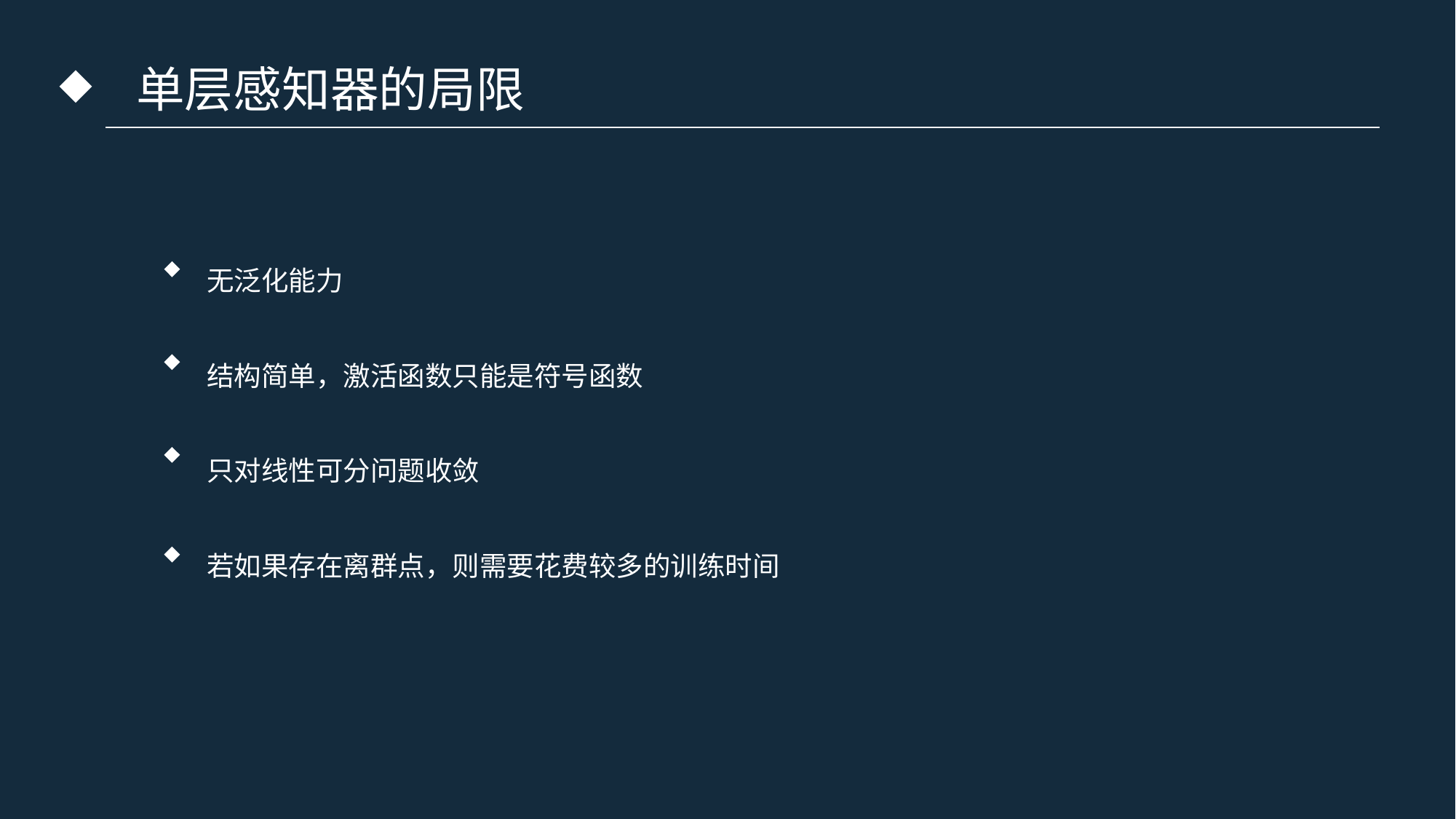

单层感知器的局限

无泛化能力
结构简单，激活函数只能是符号函数
只对线性可分问题收敛
若如果存在离群点，则需要花费较多的训练时间